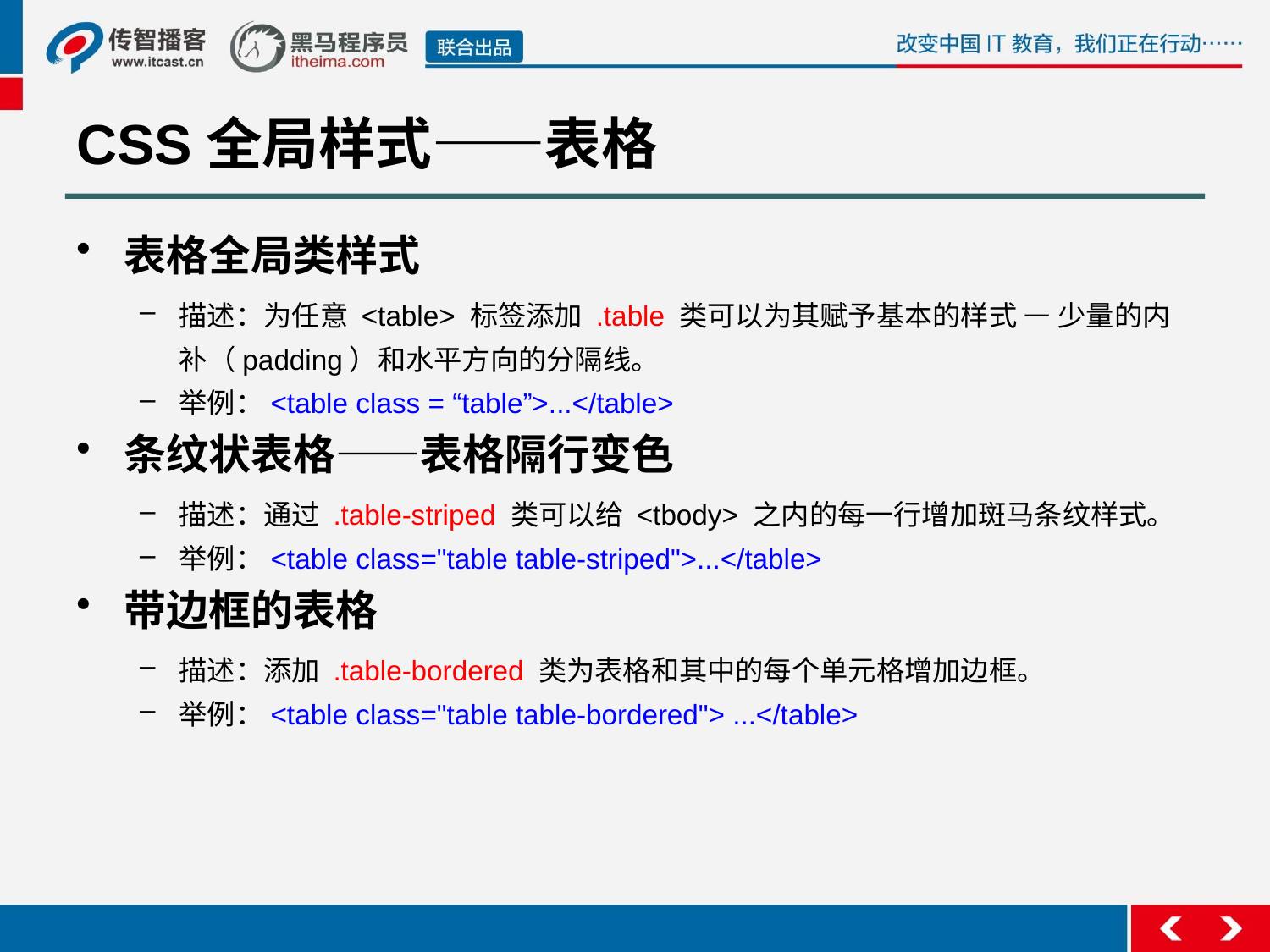

# CSS全局样式——表格
表格全局类样式
描述：为任意 <table> 标签添加 .table 类可以为其赋予基本的样式 — 少量的内补（padding）和水平方向的分隔线。
举例：<table class = “table”>...</table>
条纹状表格——表格隔行变色
描述：通过 .table-striped 类可以给 <tbody> 之内的每一行增加斑马条纹样式。
举例：<table class="table table-striped">...</table>
带边框的表格
描述：添加 .table-bordered 类为表格和其中的每个单元格增加边框。
举例：<table class="table table-bordered"> ...</table>